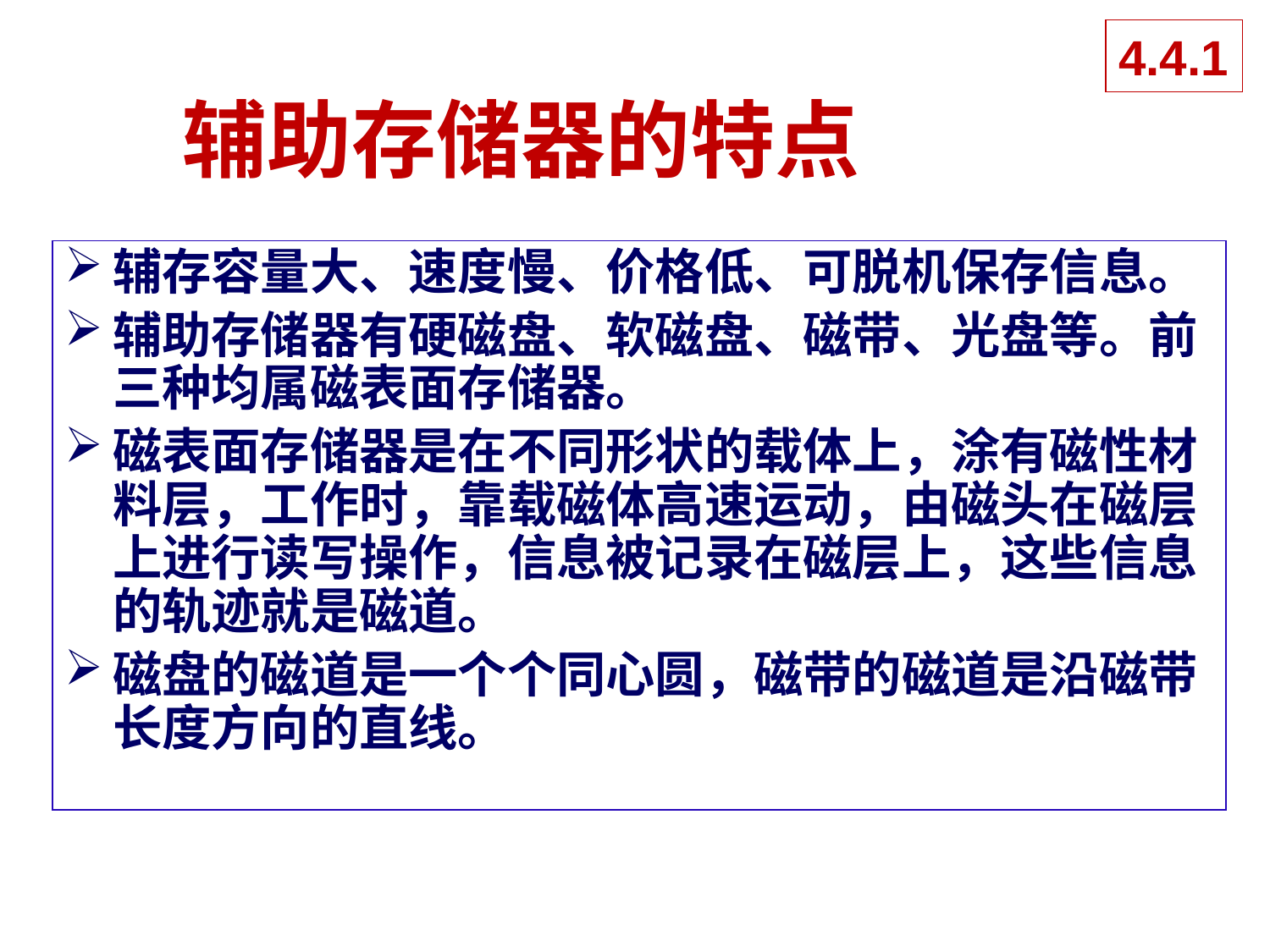

4.4.1
# 辅助存储器的特点
辅存容量大、速度慢、价格低、可脱机保存信息。
辅助存储器有硬磁盘、软磁盘、磁带、光盘等。前三种均属磁表面存储器。
磁表面存储器是在不同形状的载体上，涂有磁性材料层，工作时，靠载磁体高速运动，由磁头在磁层上进行读写操作，信息被记录在磁层上，这些信息的轨迹就是磁道。
磁盘的磁道是一个个同心圆，磁带的磁道是沿磁带长度方向的直线。